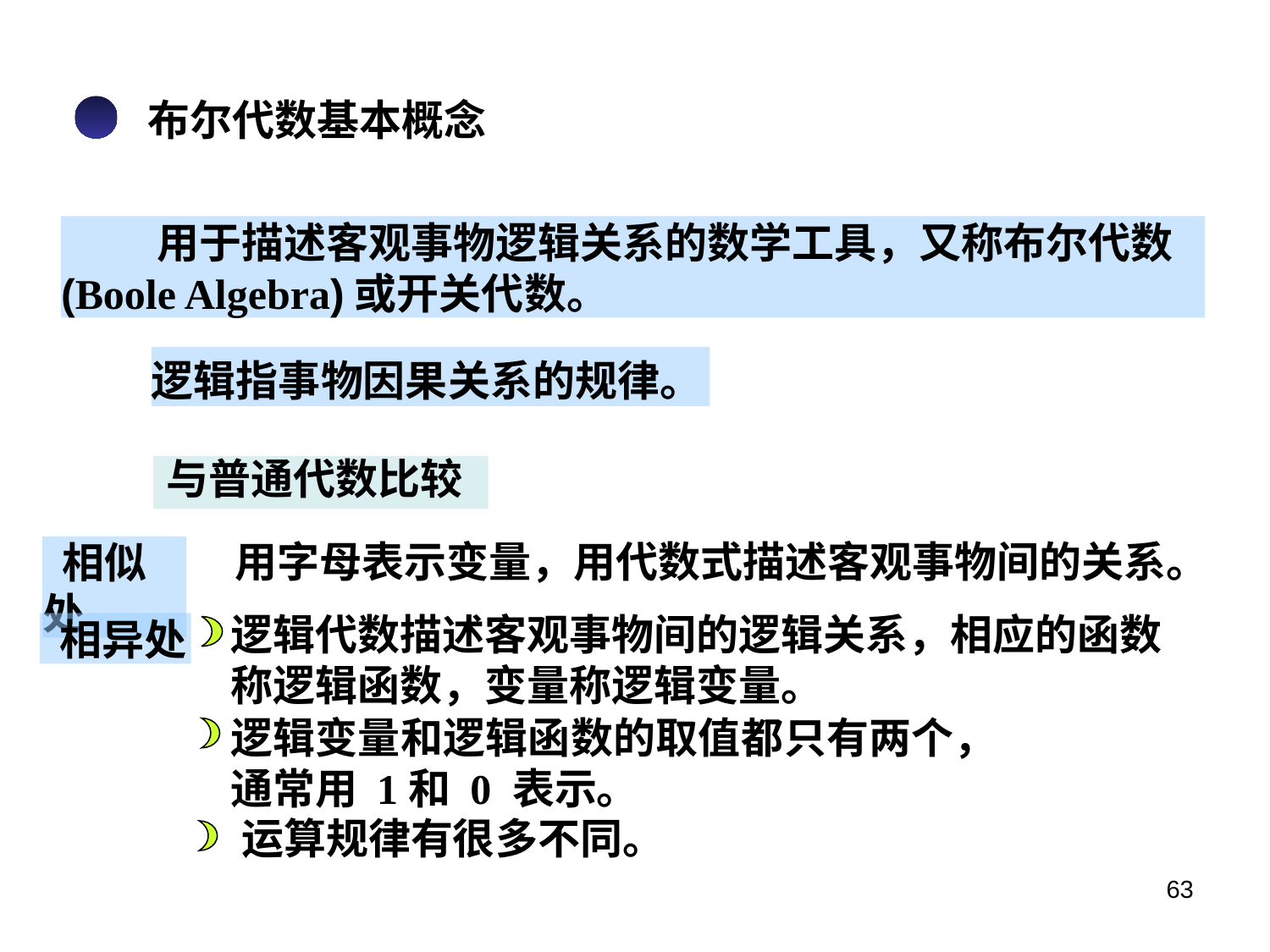

# 布尔代数基本概念

         用于描述客观事物逻辑关系的数学工具，又称布尔代数 (Boole Algebra)或开关代数。
逻辑指事物因果关系的规律。
与普通代数比较
用字母表示变量，用代数式描述客观事物间的关系。
 相似处
逻辑代数描述客观事物间的逻辑关系，相应的函数
称逻辑函数，变量称逻辑变量。
 相异处

逻辑变量和逻辑函数的取值都只有两个，通常用 1和 0 表示。

运算规律有很多不同。

63